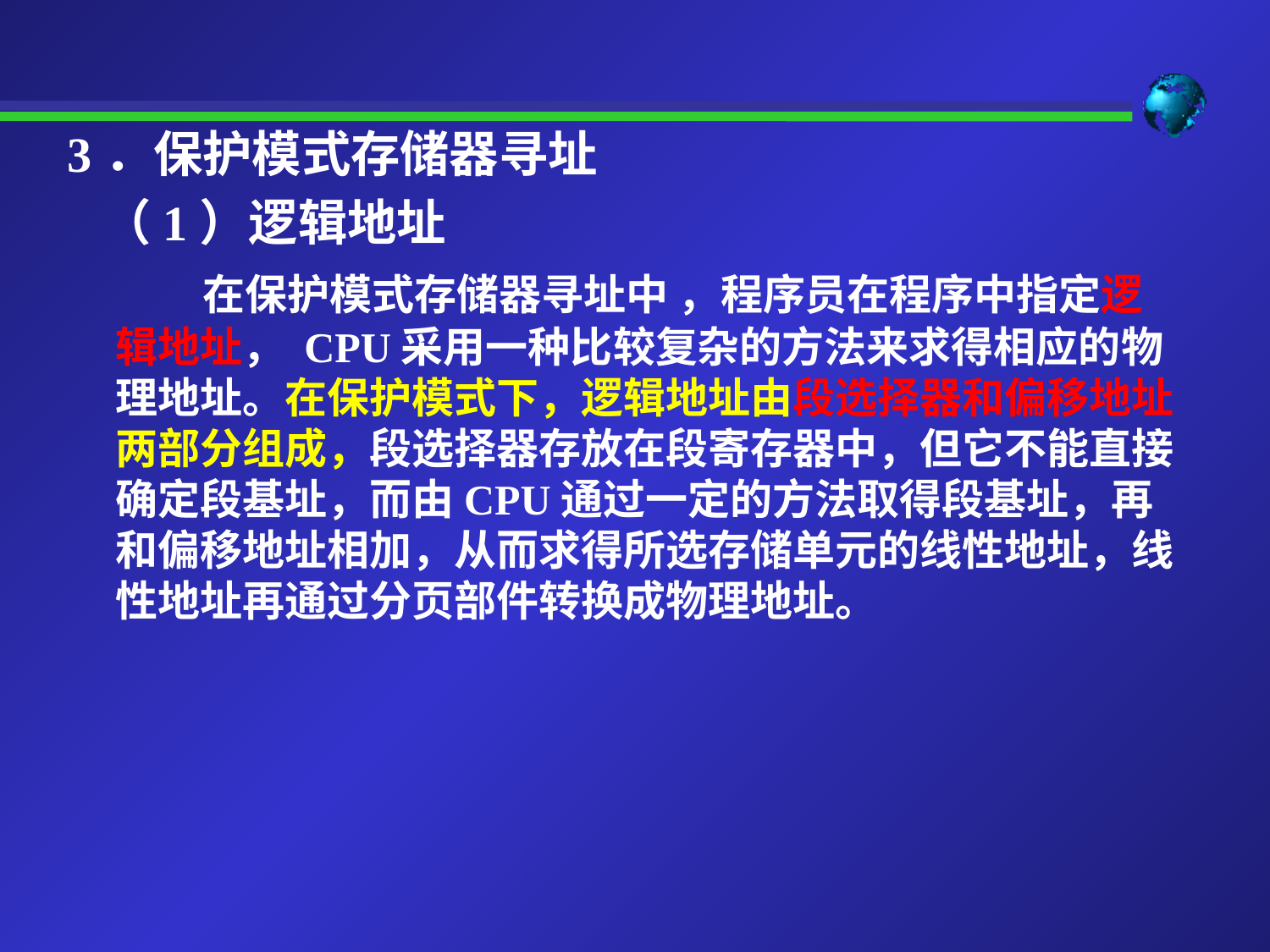

3．保护模式存储器寻址
  （1）逻辑地址
           在保护模式存储器寻址中 ，程序员在程序中指定逻辑地址， CPU采用一种比较复杂的方法来求得相应的物理地址。在保护模式下，逻辑地址由段选择器和偏移地址两部分组成，段选择器存放在段寄存器中，但它不能直接确定段基址，而由CPU通过一定的方法取得段基址，再和偏移地址相加，从而求得所选存储单元的线性地址，线性地址再通过分页部件转换成物理地址。
58